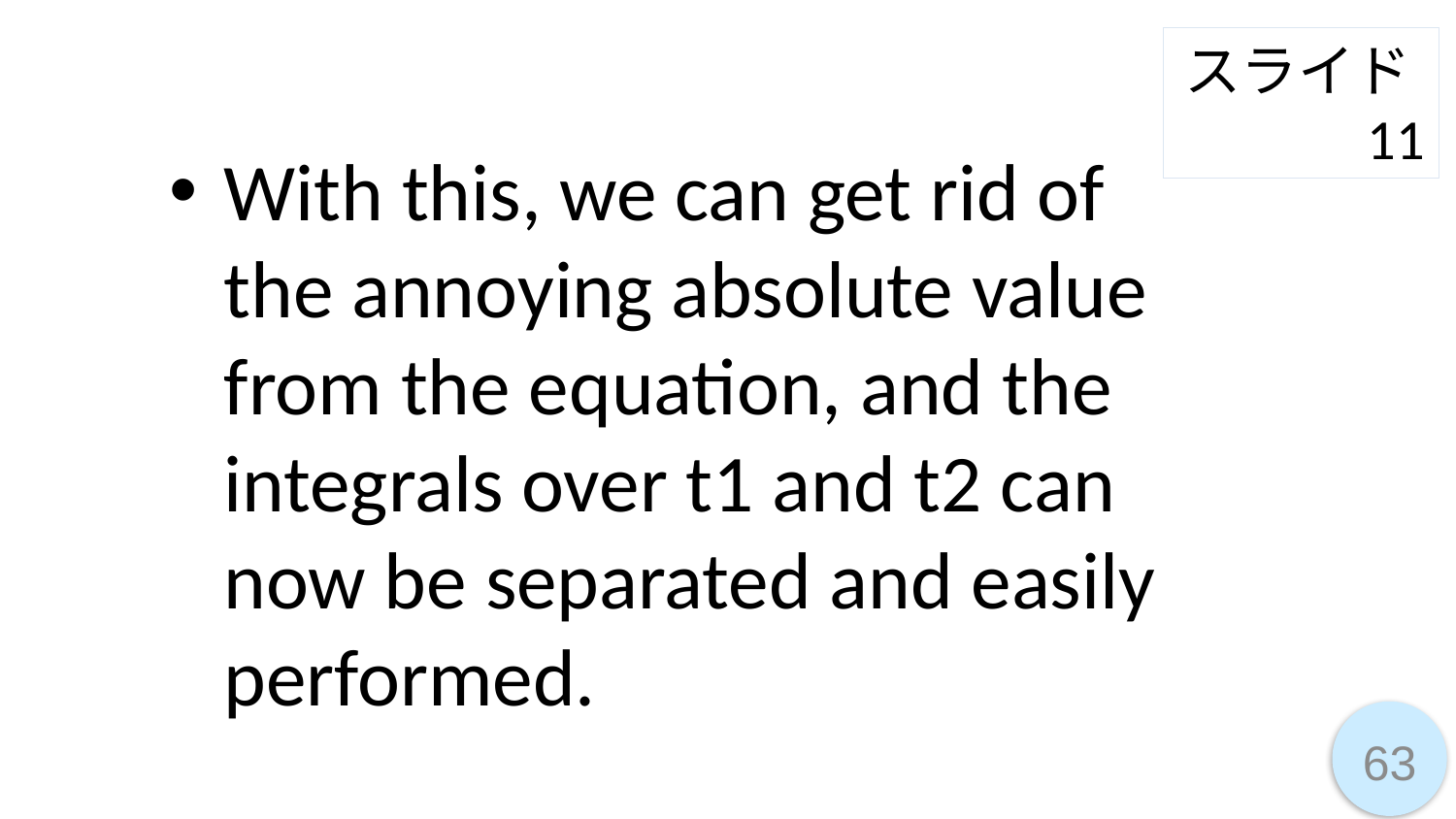

スライド11
With this, we can get rid of the annoying absolute value from the equation, and the integrals over t1 and t2 can now be separated and easily performed.
63